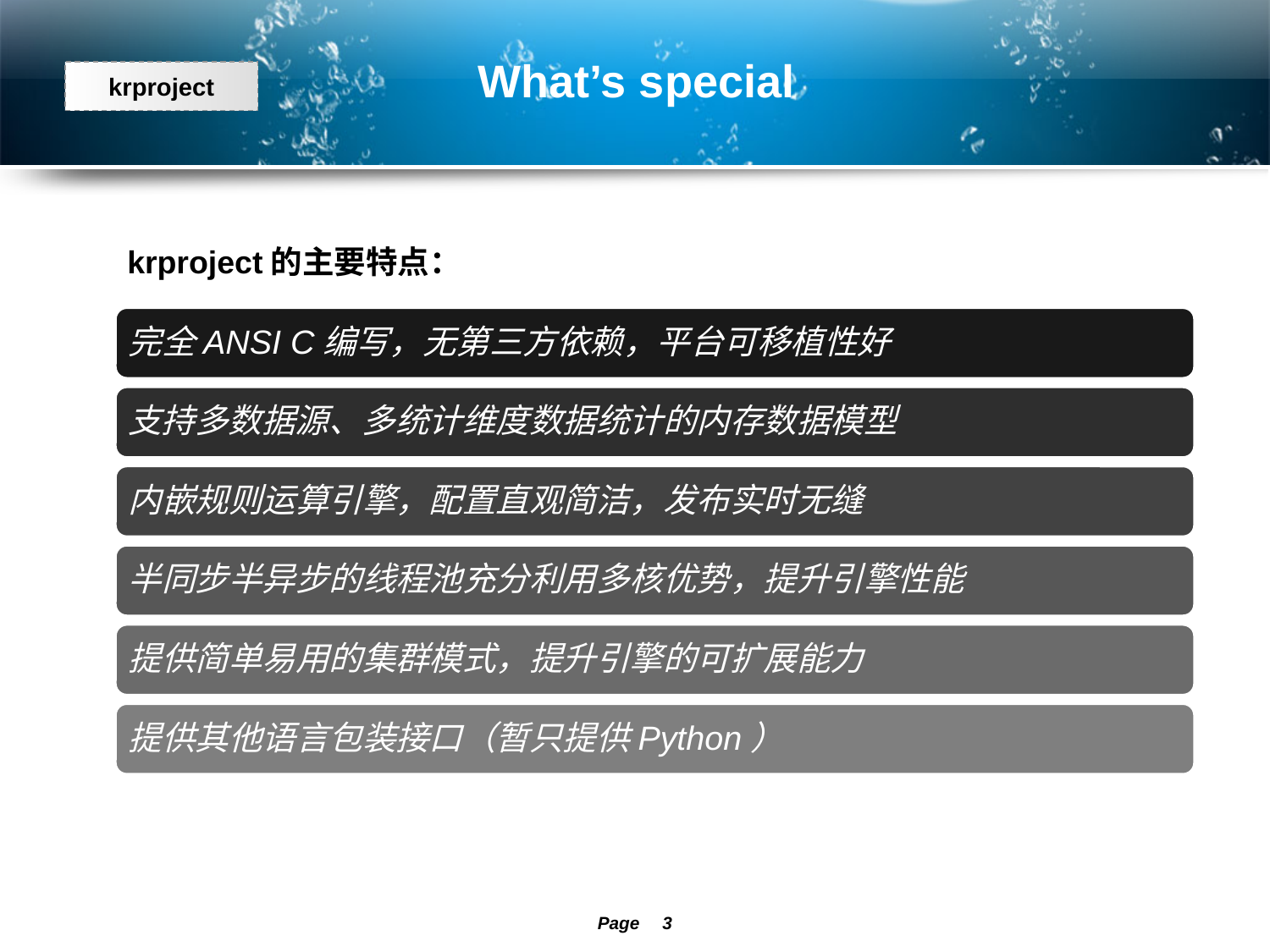

# What’s special
krproject的主要特点：
完全ANSI C编写，无第三方依赖，平台可移植性好
支持多数据源、多统计维度数据统计的内存数据模型
内嵌规则运算引擎，配置直观简洁，发布实时无缝
半同步半异步的线程池充分利用多核优势，提升引擎性能
提供简单易用的集群模式，提升引擎的可扩展能力
提供其他语言包装接口（暂只提供Python）